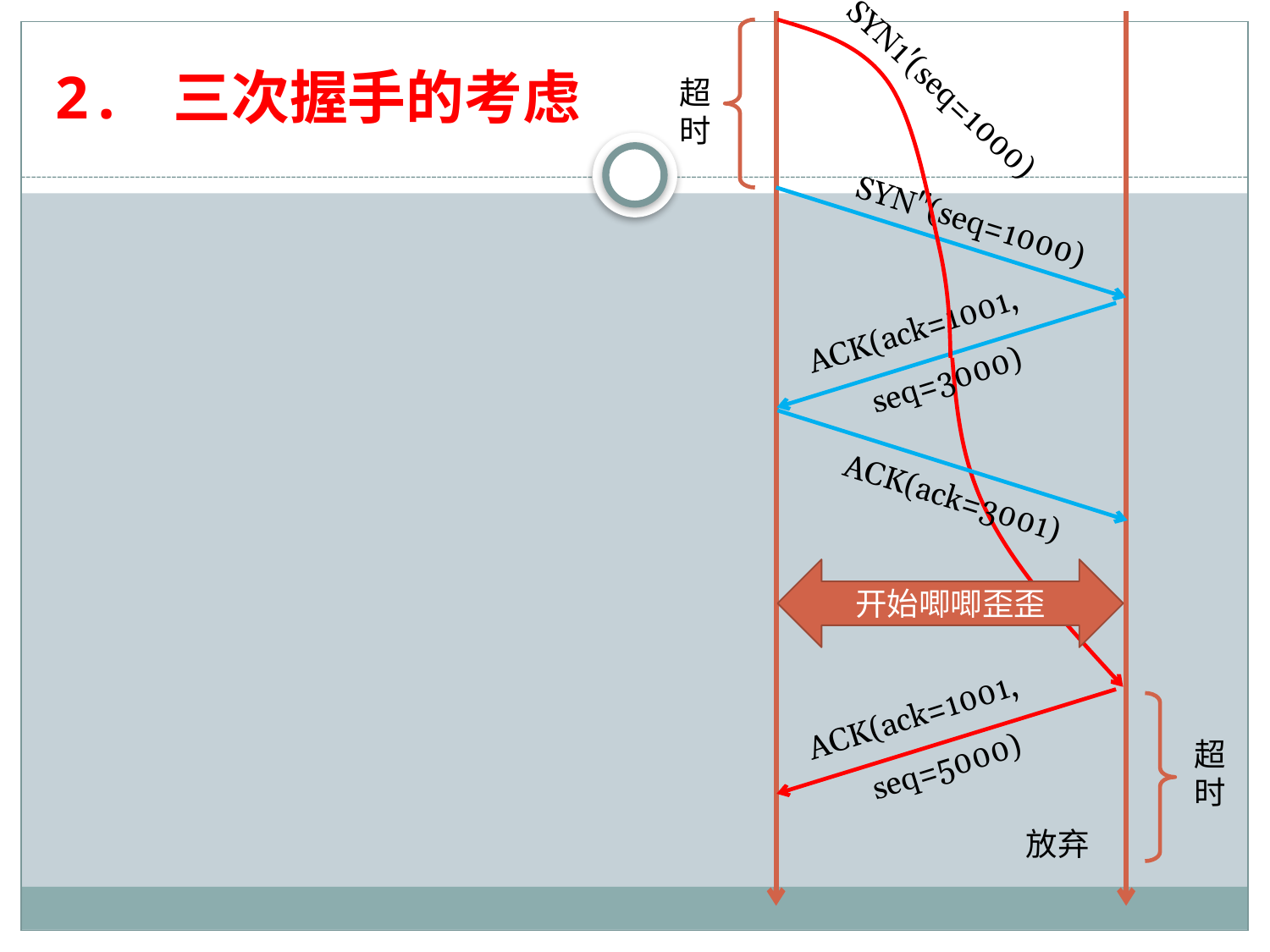

SYN1'(seq=1000)
# 2. 三次握手的考虑
超
时
SYN''(seq=1000)
ACK(ack=1001,
seq=3000)

ACK(ack=3001)
开始唧唧歪歪
ACK(ack=1001,
seq=5000)

超
时
放弃